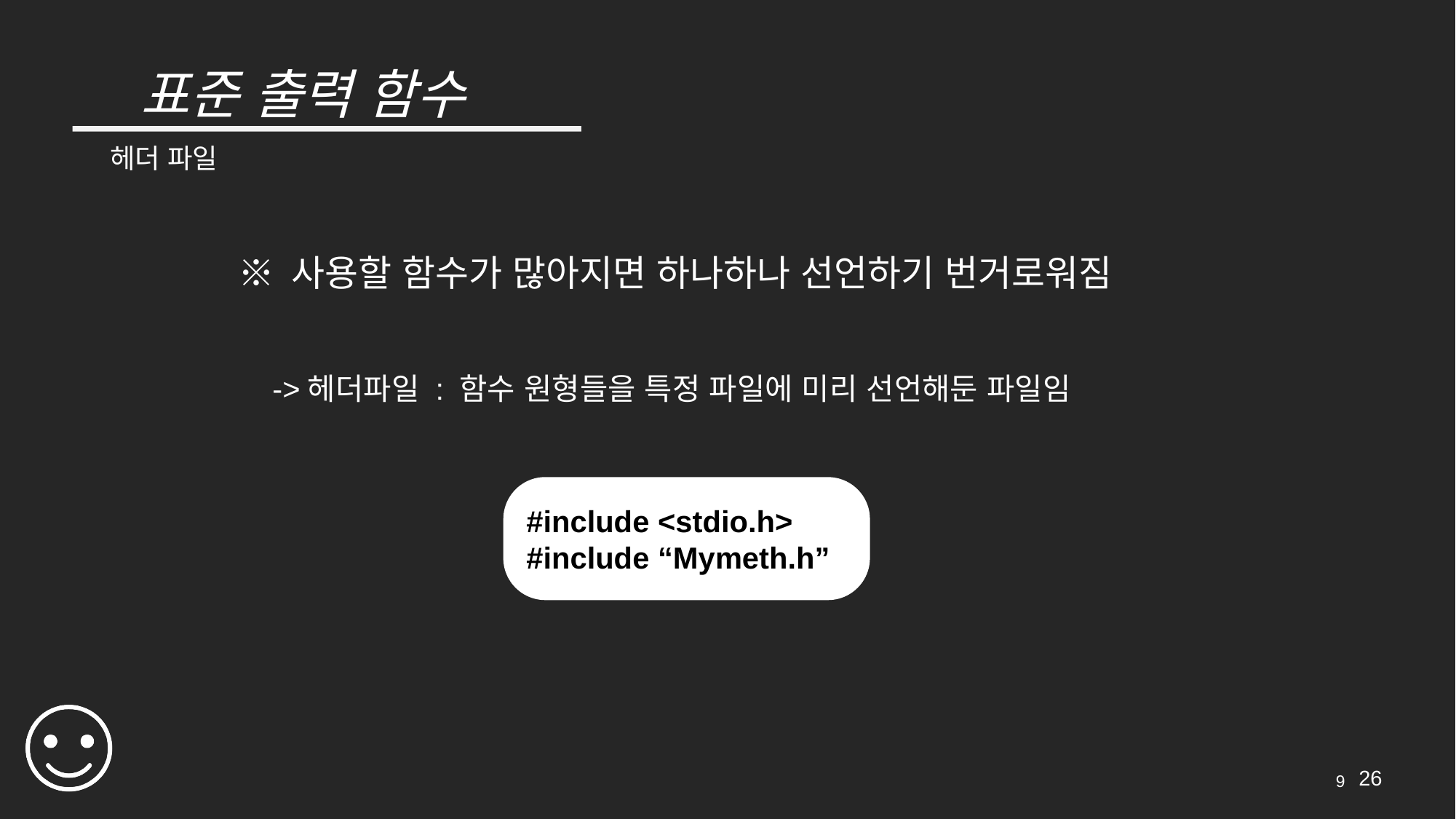

# 표준 출력 함수

헤더 파일
※ 사용할 함수가 많아지면 하나하나 선언하기 번거로워짐
->헤더파일 : 함수 원형들을 특정 파일에 미리 선언해둔 파일임
#include <stdio.h>
#include “Mymeth.h”
9